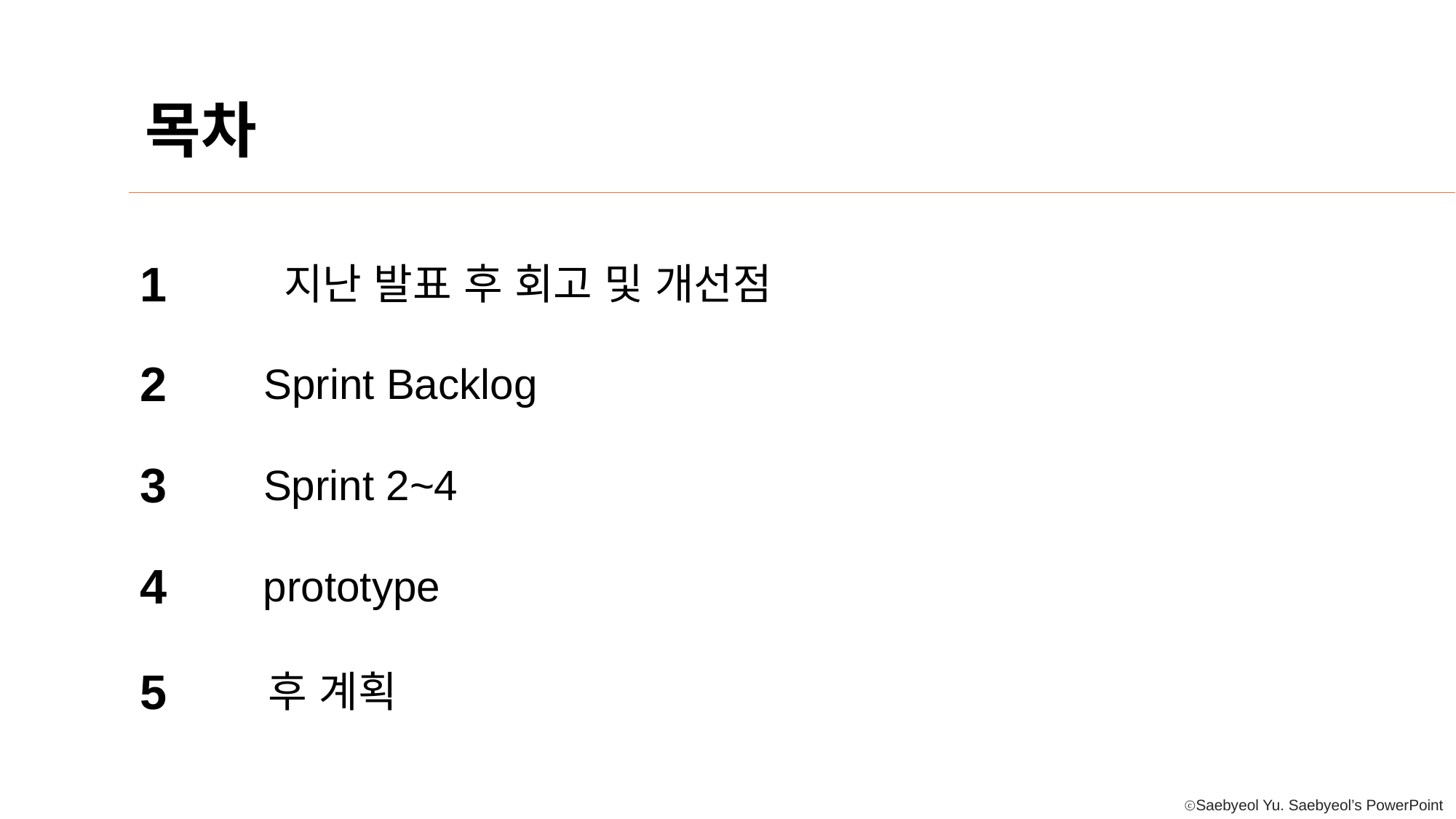

목차
1
지난 발표 후 회고 및 개선점
2
Sprint Backlog
3
Sprint 2~4
4
prototype
5
후 계획